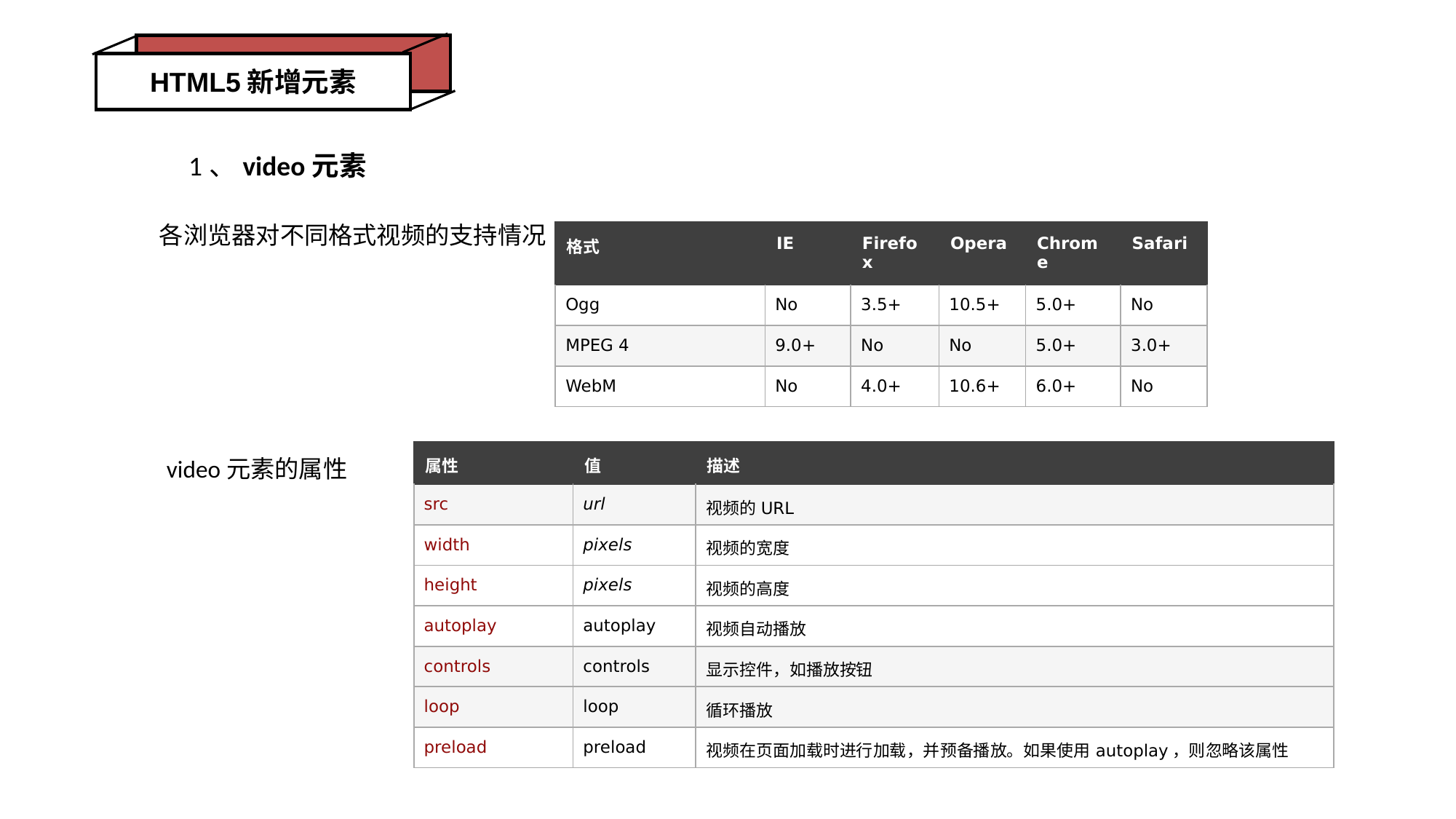

HTML5新增元素
	1、video元素
 各浏览器对不同格式视频的支持情况
| 格式 | IE | Firefox | Opera | Chrome | Safari |
| --- | --- | --- | --- | --- | --- |
| Ogg | No | 3.5+ | 10.5+ | 5.0+ | No |
| MPEG 4 | 9.0+ | No | No | 5.0+ | 3.0+ |
| WebM | No | 4.0+ | 10.6+ | 6.0+ | No |
| 属性 | 值 | 描述 |
| --- | --- | --- |
| src | url | 视频的URL |
| width | pixels | 视频的宽度 |
| height | pixels | 视频的高度 |
| autoplay | autoplay | 视频自动播放 |
| controls | controls | 显示控件，如播放按钮 |
| loop | loop | 循环播放 |
| preload | preload | 视频在页面加载时进行加载，并预备播放。如果使用autoplay，则忽略该属性 |
 video元素的属性